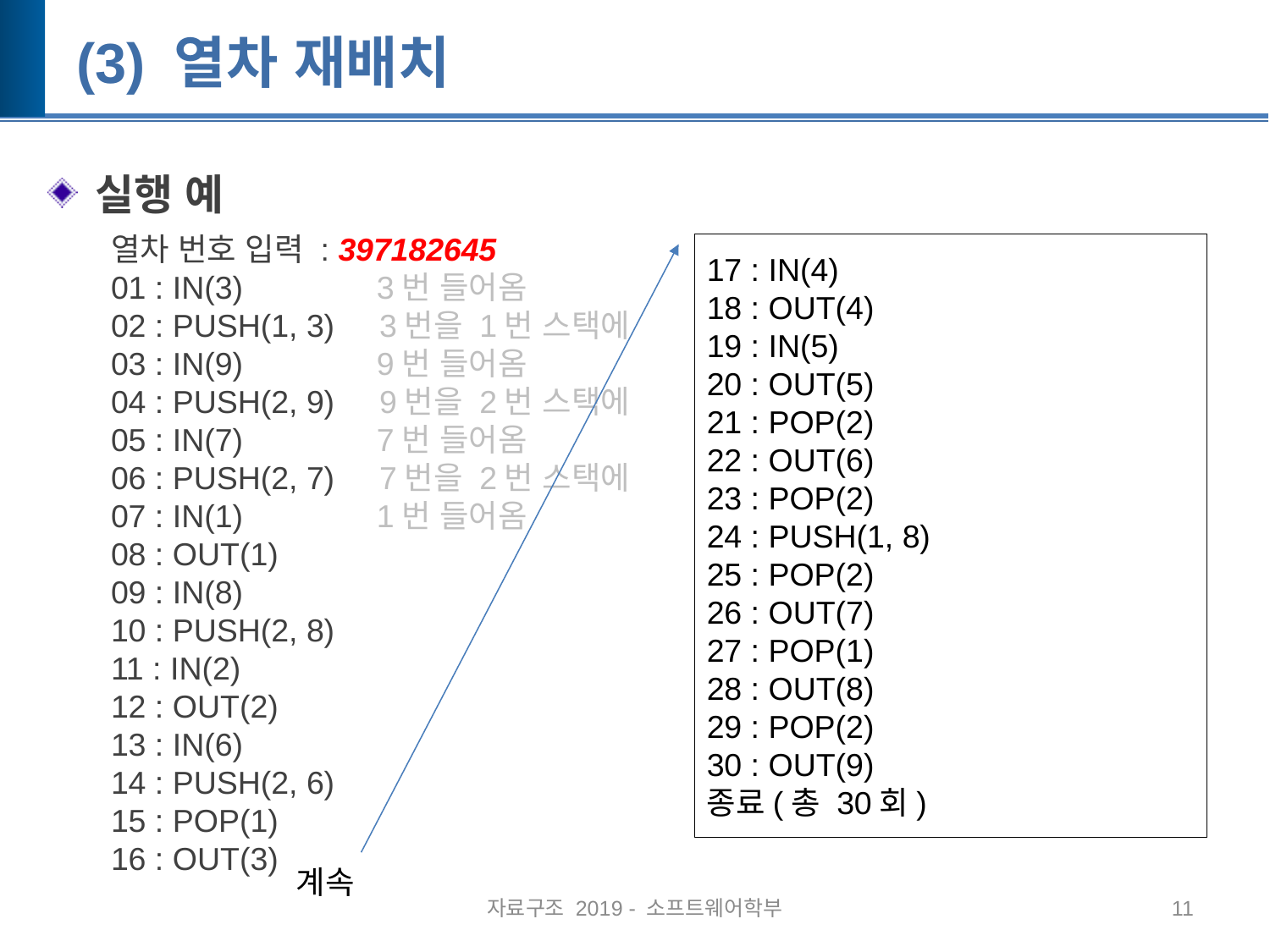

# (3) 열차 재배치
실행 예
열차 번호 입력 : 397182645
01 : IN(3)               3번 들어옴
02 : PUSH(1, 3)     3번을 1번 스택에
03 : IN(9)               9번 들어옴
04 : PUSH(2, 9)     9번을 2번 스택에
05 : IN(7)               7번 들어옴
06 : PUSH(2, 7)     7번을 2번 스택에
07 : IN(1)               1번 들어옴
08 : OUT(1)
09 : IN(8)
10 : PUSH(2, 8)
11 : IN(2)
12 : OUT(2)
13 : IN(6)
14 : PUSH(2, 6)
15 : POP(1)
16 : OUT(3)

17 : IN(4)
18 : OUT(4)
19 : IN(5)
20 : OUT(5)
21 : POP(2)
22 : OUT(6)
23 : POP(2)
24 : PUSH(1, 8)
25 : POP(2)
26 : OUT(7)
27 : POP(1)
28 : OUT(8)
29 : POP(2)
30 : OUT(9)
종료(총 30회)
계속
자료구조 2019 - 소프트웨어학부
11